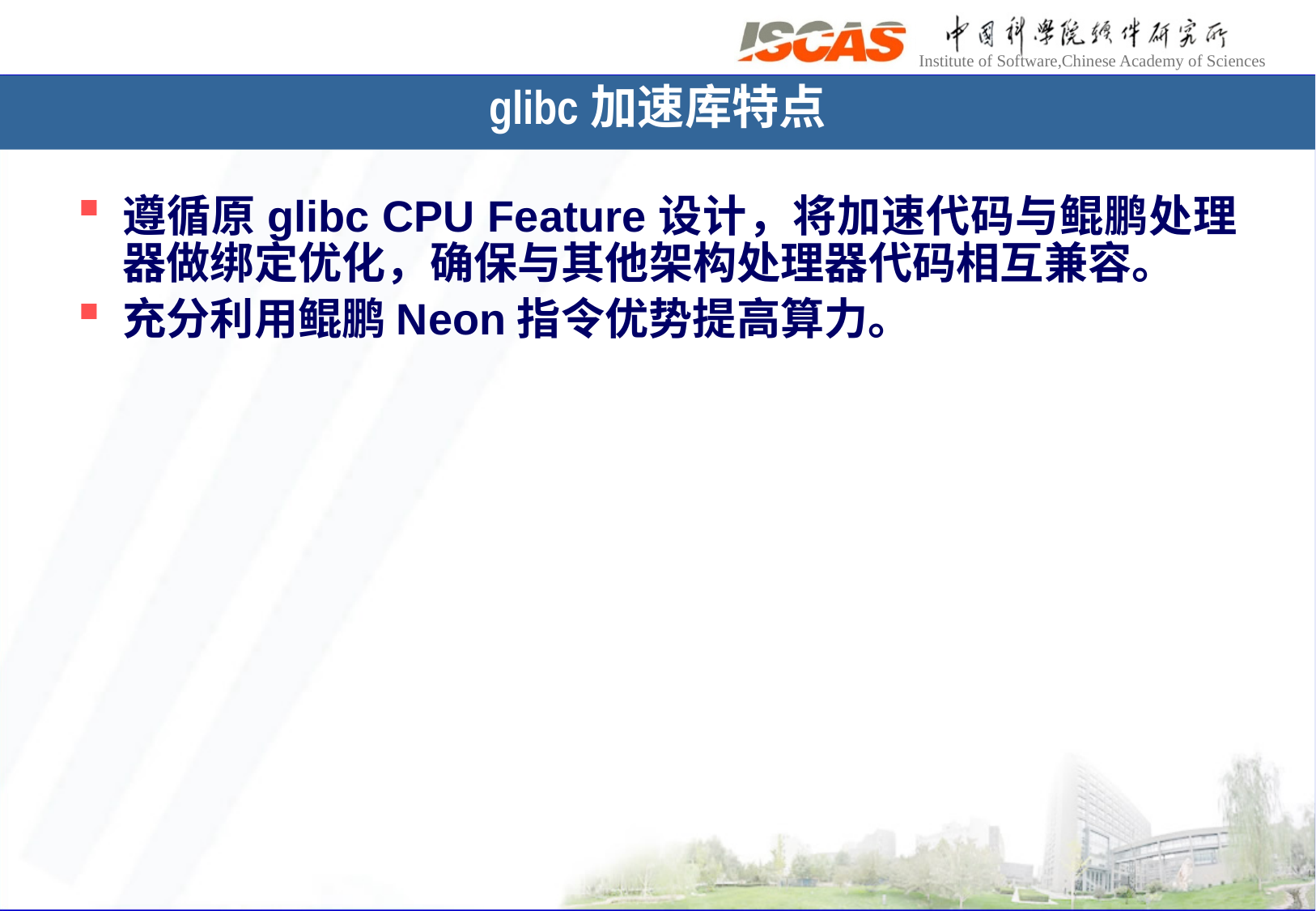

# glibc加速库特点
遵循原glibc CPU Feature设计，将加速代码与鲲鹏处理器做绑定优化，确保与其他架构处理器代码相互兼容。
充分利用鲲鹏Neon指令优势提高算力。